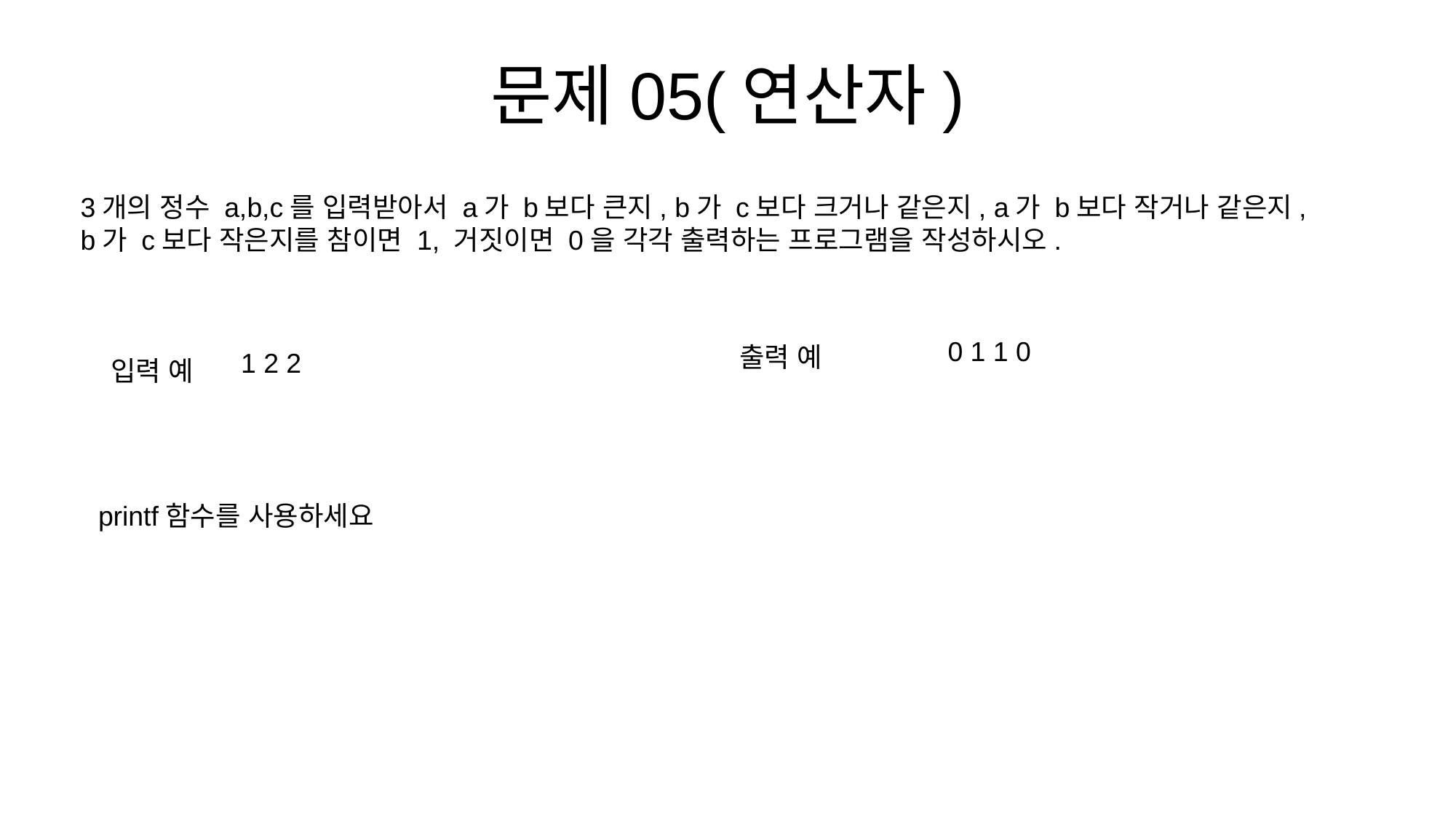

# 문제05(연산자)
3개의 정수 a,b,c를 입력받아서 a가 b보다 큰지, b가 c보다 크거나 같은지, a가 b보다 작거나 같은지,
b가 c보다 작은지를 참이면 1, 거짓이면 0을 각각 출력하는 프로그램을 작성하시오.
0 1 1 0
출력 예
1 2 2
입력 예
printf함수를 사용하세요